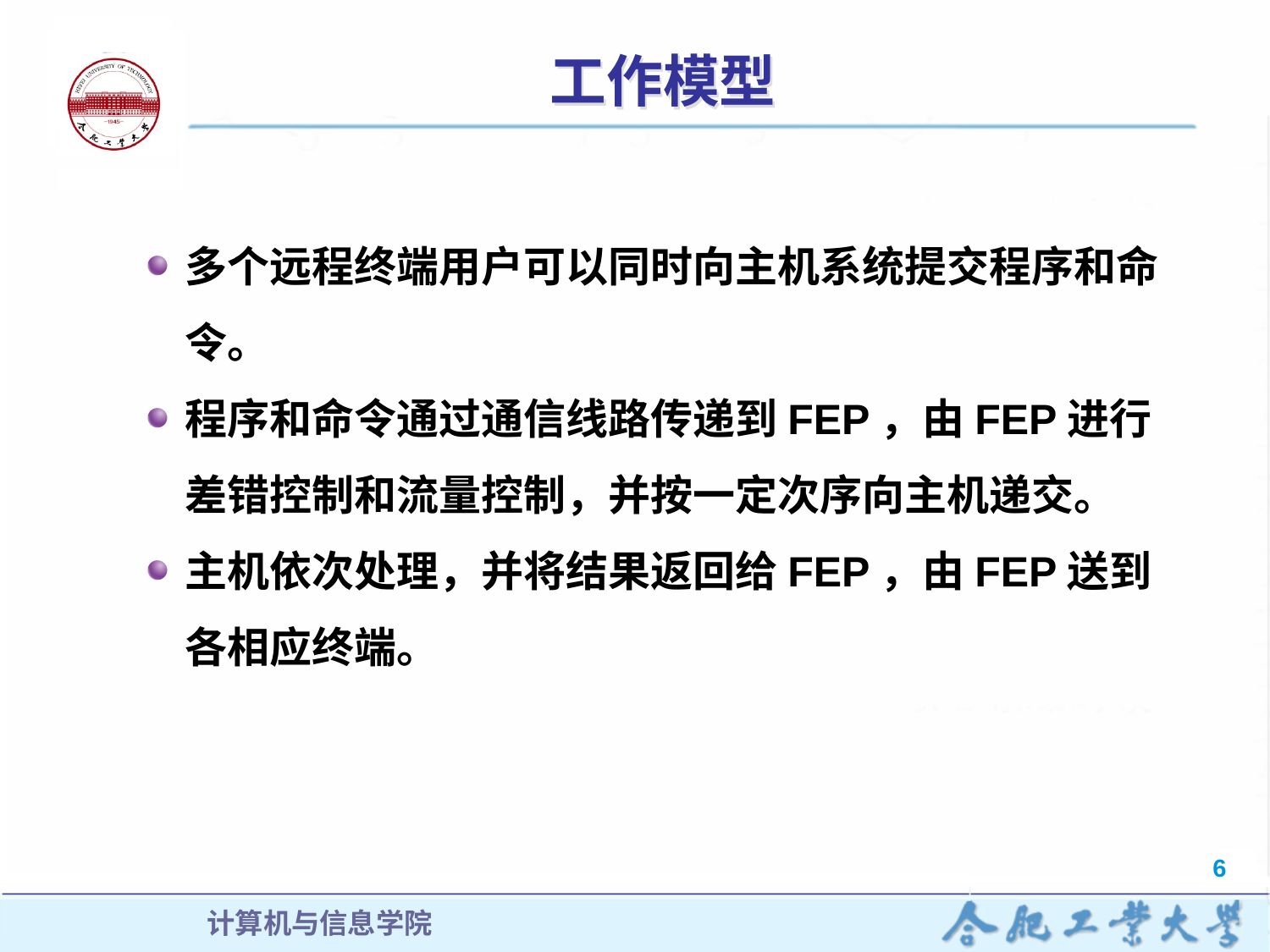

# 工作模型
多个远程终端用户可以同时向主机系统提交程序和命令。
程序和命令通过通信线路传递到FEP，由FEP进行差错控制和流量控制，并按一定次序向主机递交。
主机依次处理，并将结果返回给FEP，由FEP送到各相应终端。